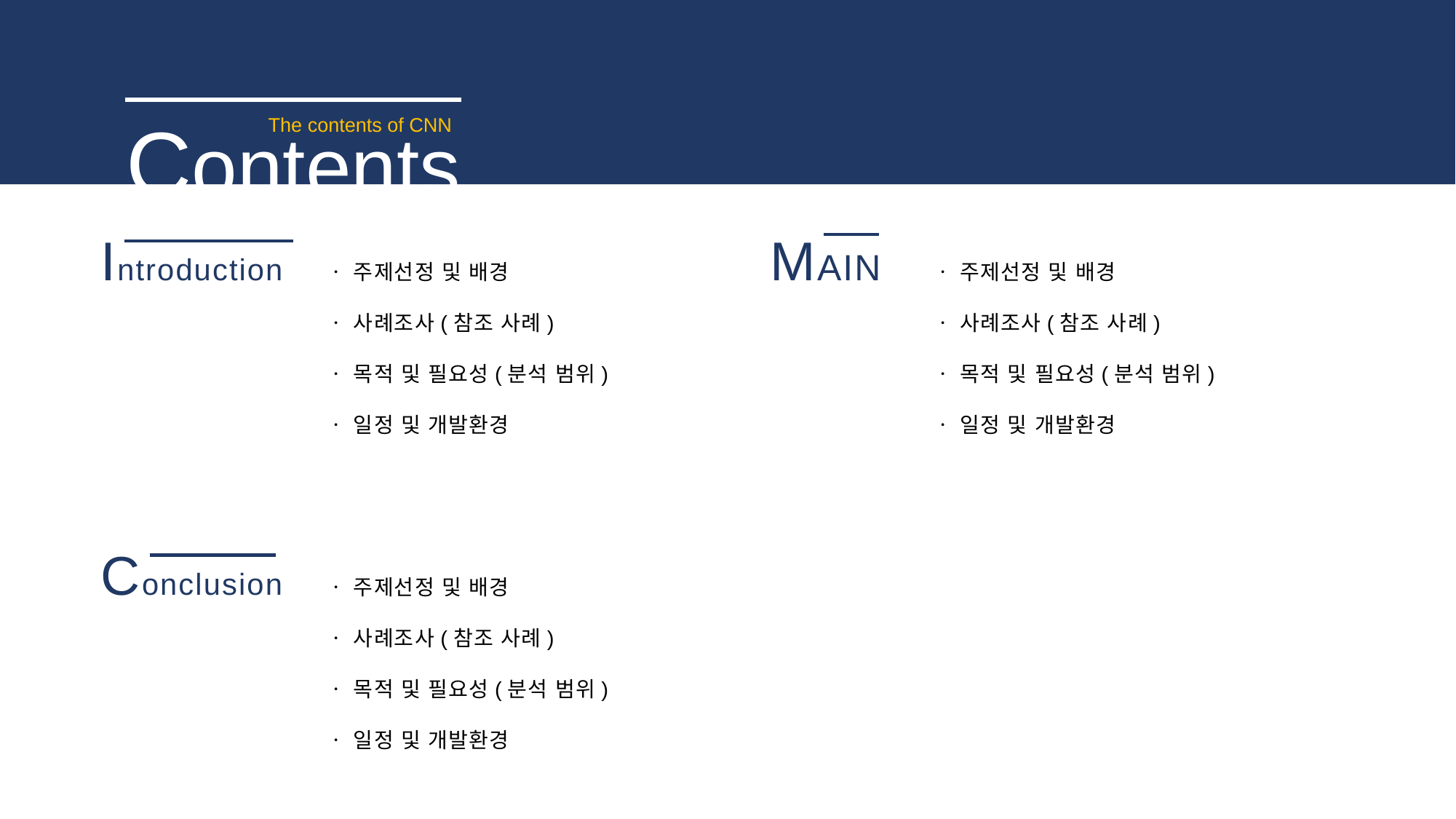

# The contents of CNN Contents
Introduction
MAIN
ㆍ 주제선정 및 배경
ㆍ 사례조사(참조 사례)
ㆍ 목적 및 필요성(분석 범위)
ㆍ 일정 및 개발환경

ㆍ 주제선정 및 배경
ㆍ 사례조사(참조 사례)
ㆍ 목적 및 필요성(분석 범위)
ㆍ 일정 및 개발환경

Conclusion
ㆍ 주제선정 및 배경
ㆍ 사례조사(참조 사례)
ㆍ 목적 및 필요성(분석 범위)
ㆍ 일정 및 개발환경